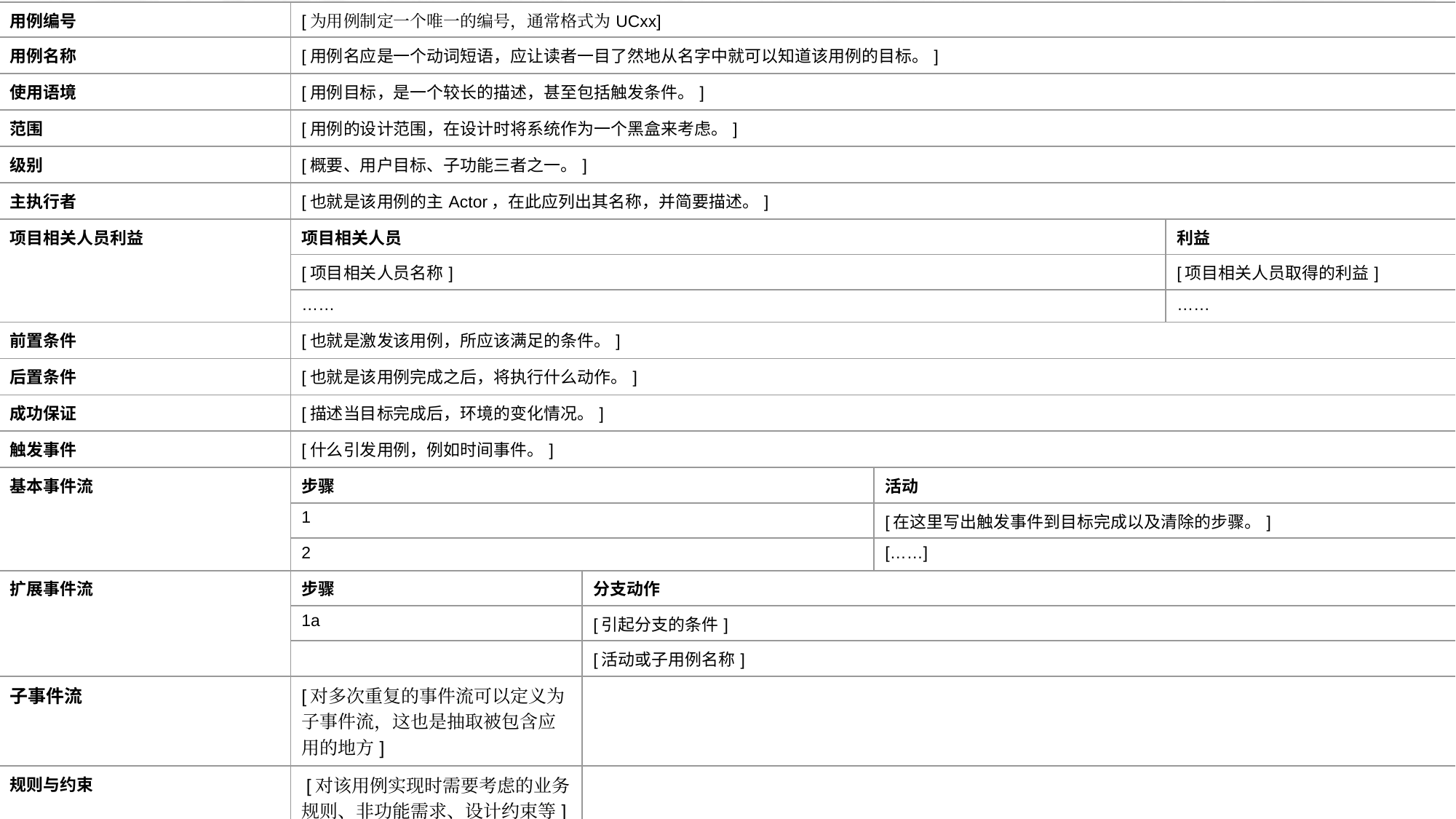

| 用例编号 | [为用例制定一个唯一的编号，通常格式为UCxx] |  |  |  |
| --- | --- | --- | --- | --- |
| 用例名称 | [用例名应是一个动词短语，应让读者一目了然地从名字中就可以知道该用例的目标。] |  |  |  |
| 使用语境 | [用例目标，是一个较长的描述，甚至包括触发条件。] |  |  |  |
| 范围 | [用例的设计范围，在设计时将系统作为一个黑盒来考虑。] |  |  |  |
| 级别 | [概要、用户目标、子功能三者之一。] |  |  |  |
| 主执行者 | [也就是该用例的主Actor，在此应列出其名称，并简要描述。] |  |  |  |
| 项目相关人员利益 | 项目相关人员 |  |  | 利益 |
|  | [项目相关人员名称] |  |  | [项目相关人员取得的利益] |
|  | …… |  |  | …… |
| 前置条件 | [也就是激发该用例，所应该满足的条件。] |  |  |  |
| 后置条件 | [也就是该用例完成之后，将执行什么动作。] |  |  |  |
| 成功保证 | [描述当目标完成后，环境的变化情况。] |  |  |  |
| 触发事件 | [什么引发用例，例如时间事件。] |  |  |  |
| 基本事件流 | 步骤 |  | 活动 |  |
|  | 1 |  | [在这里写出触发事件到目标完成以及清除的步骤。] |  |
|  | 2 |  | [……] |  |
| 扩展事件流 | 步骤 | 分支动作 |  |  |
|  | 1a | [引起分支的条件] |  |  |
|  |  | [活动或子用例名称] |  |  |
| 子事件流 | [对多次重复的事件流可以定义为子事件流，这也是抽取被包含应用的地方] |  |  |  |
| 规则与约束 | [对该用例实现时需要考虑的业务规则、非功能需求、设计约束等] |  |  |  |